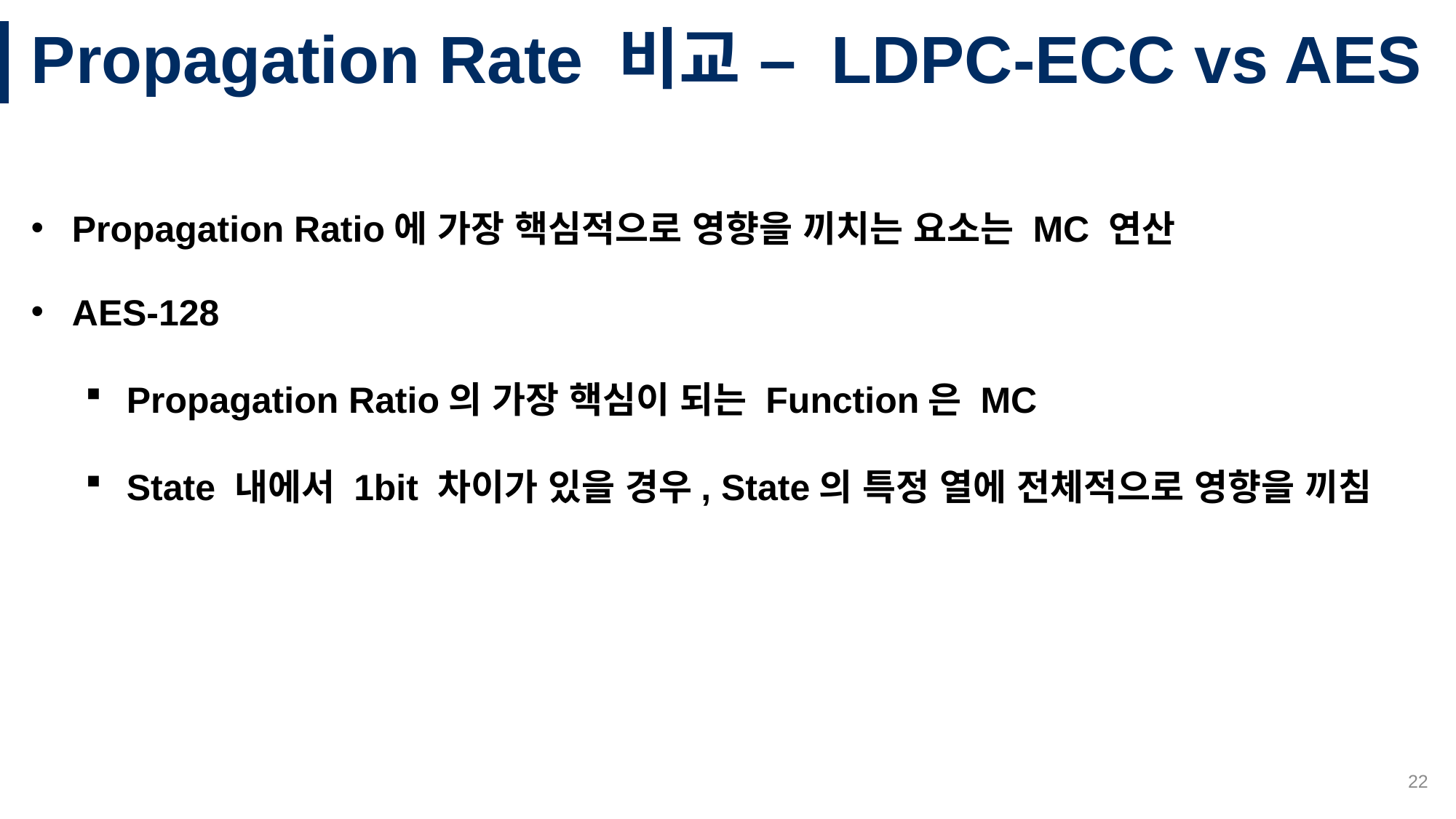

# Propagation Rate 비교 – LDPC-ECC vs AES
Propagation Ratio에 가장 핵심적으로 영향을 끼치는 요소는 MC 연산
AES-128
Propagation Ratio의 가장 핵심이 되는 Function은 MC
State 내에서 1bit 차이가 있을 경우, State의 특정 열에 전체적으로 영향을 끼침
22